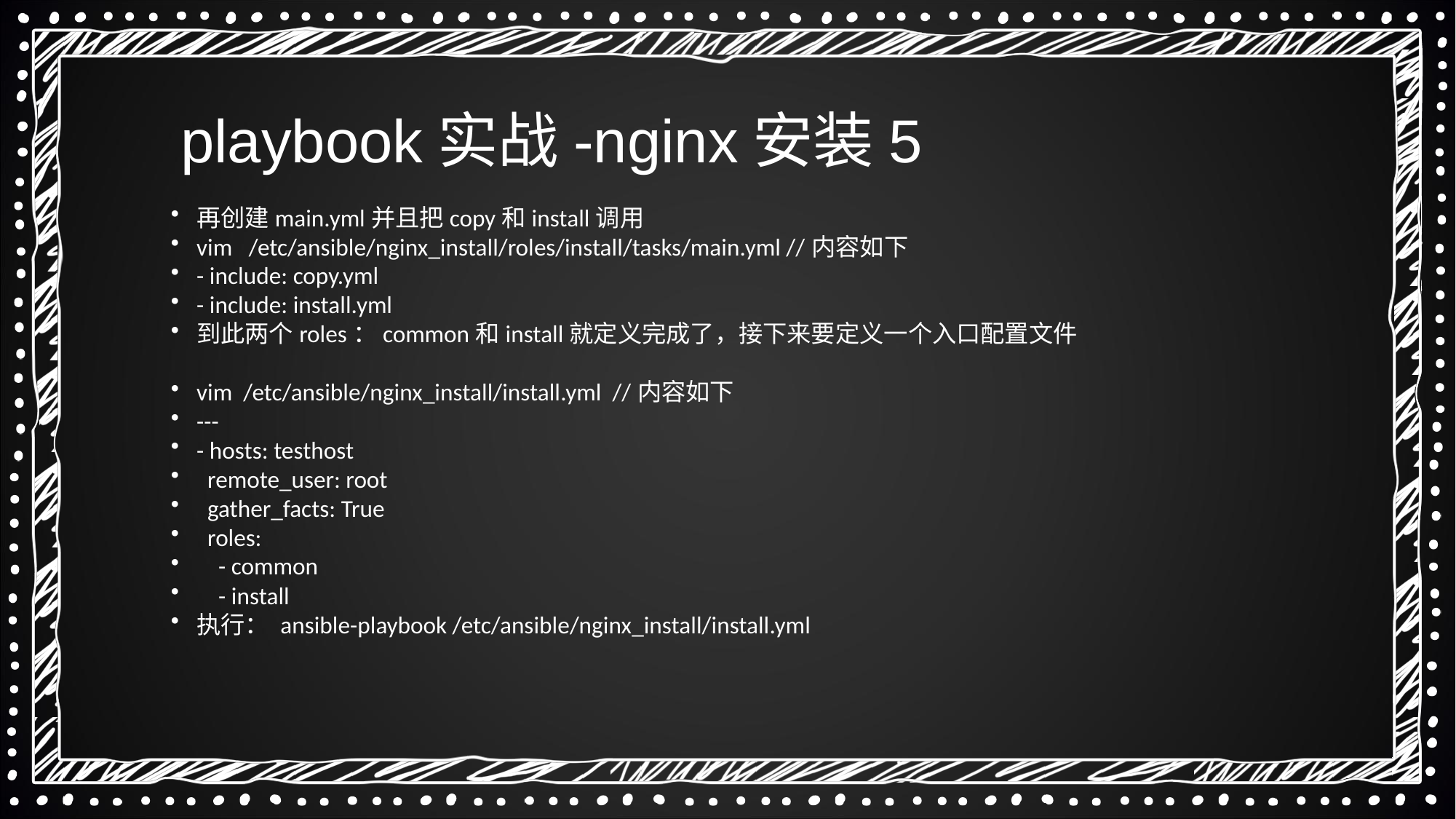

playbook实战-nginx安装5
再创建main.yml并且把copy和install调用
vim   /etc/ansible/nginx_install/roles/install/tasks/main.yml //内容如下
- include: copy.yml
- include: install.yml
到此两个roles：common和install就定义完成了，接下来要定义一个入口配置文件

vim  /etc/ansible/nginx_install/install.yml  //内容如下
---
- hosts: testhost
  remote_user: root
  gather_facts: True
  roles:
    - common
    - install
执行： ansible-playbook /etc/ansible/nginx_install/install.yml